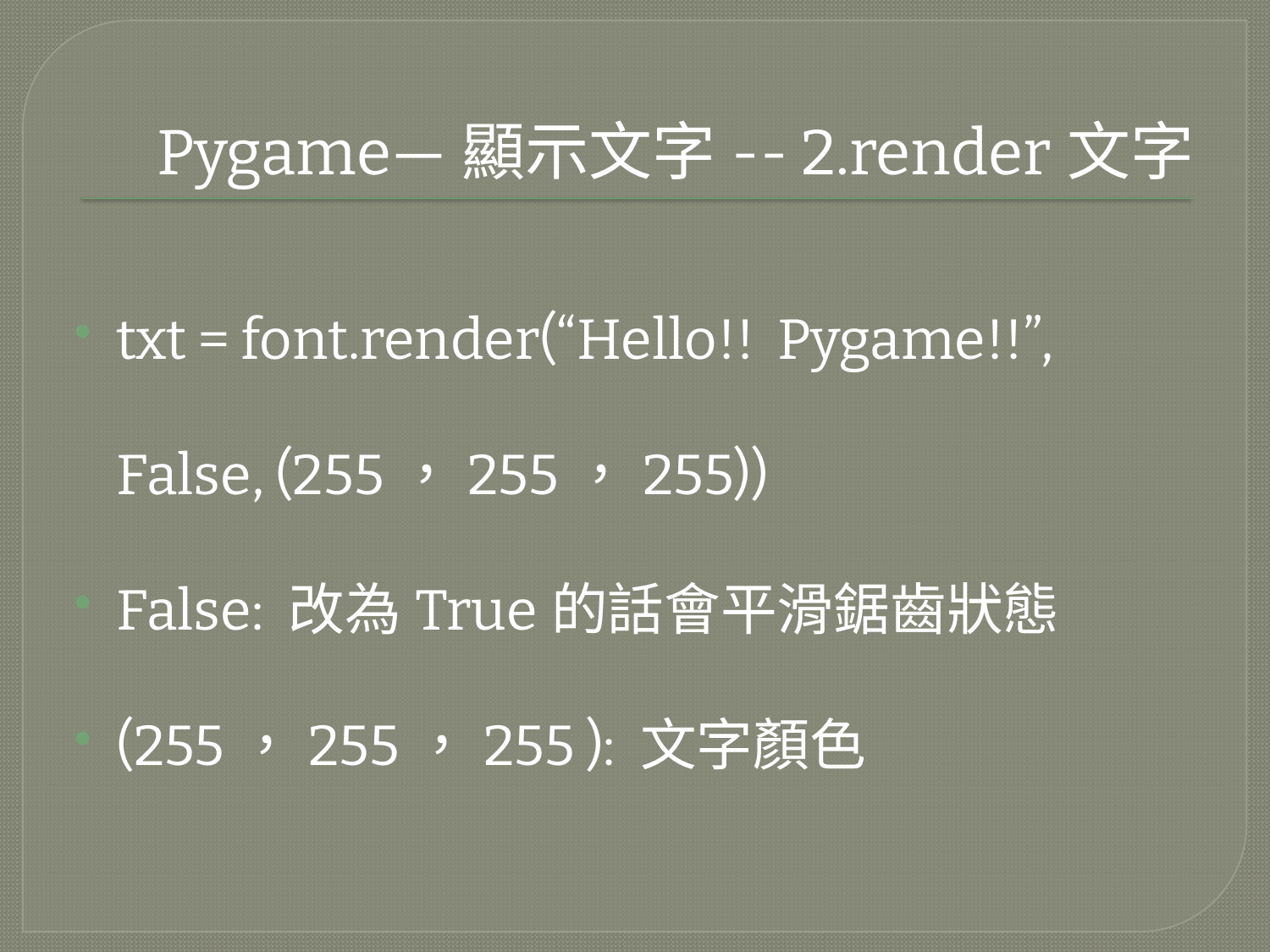

# Pygame—顯示文字-- 2.render文字
txt = font.render(“Hello!!  Pygame!!”, False, (255，255，255))
False: 改為True的話會平滑鋸齒狀態
(255，255，255 ): 文字顏色